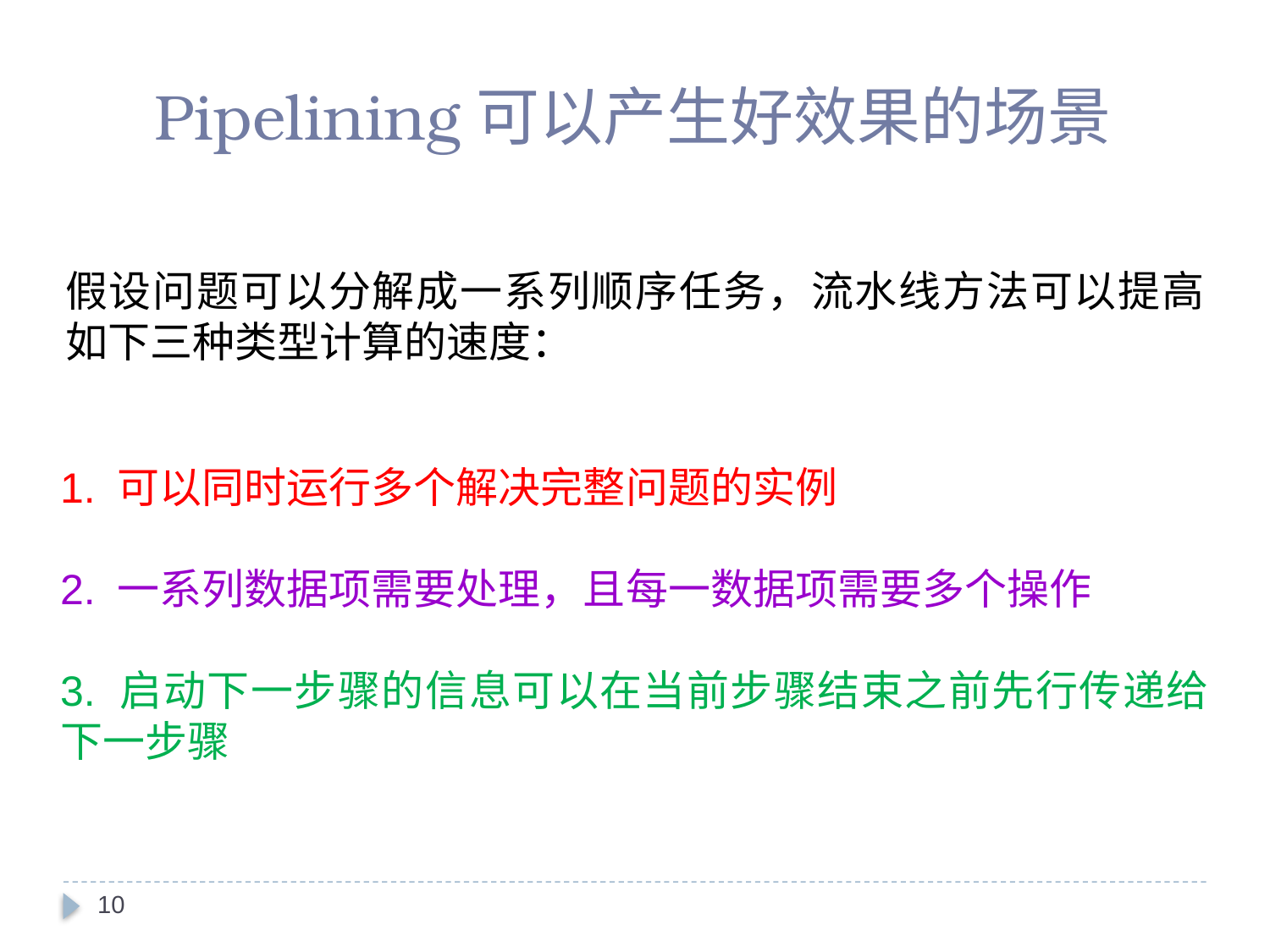

Pipelining可以产生好效果的场景
假设问题可以分解成一系列顺序任务，流水线方法可以提高如下三种类型计算的速度：
1. 可以同时运行多个解决完整问题的实例

2. 一系列数据项需要处理，且每一数据项需要多个操作

3. 启动下一步骤的信息可以在当前步骤结束之前先行传递给下一步骤
10